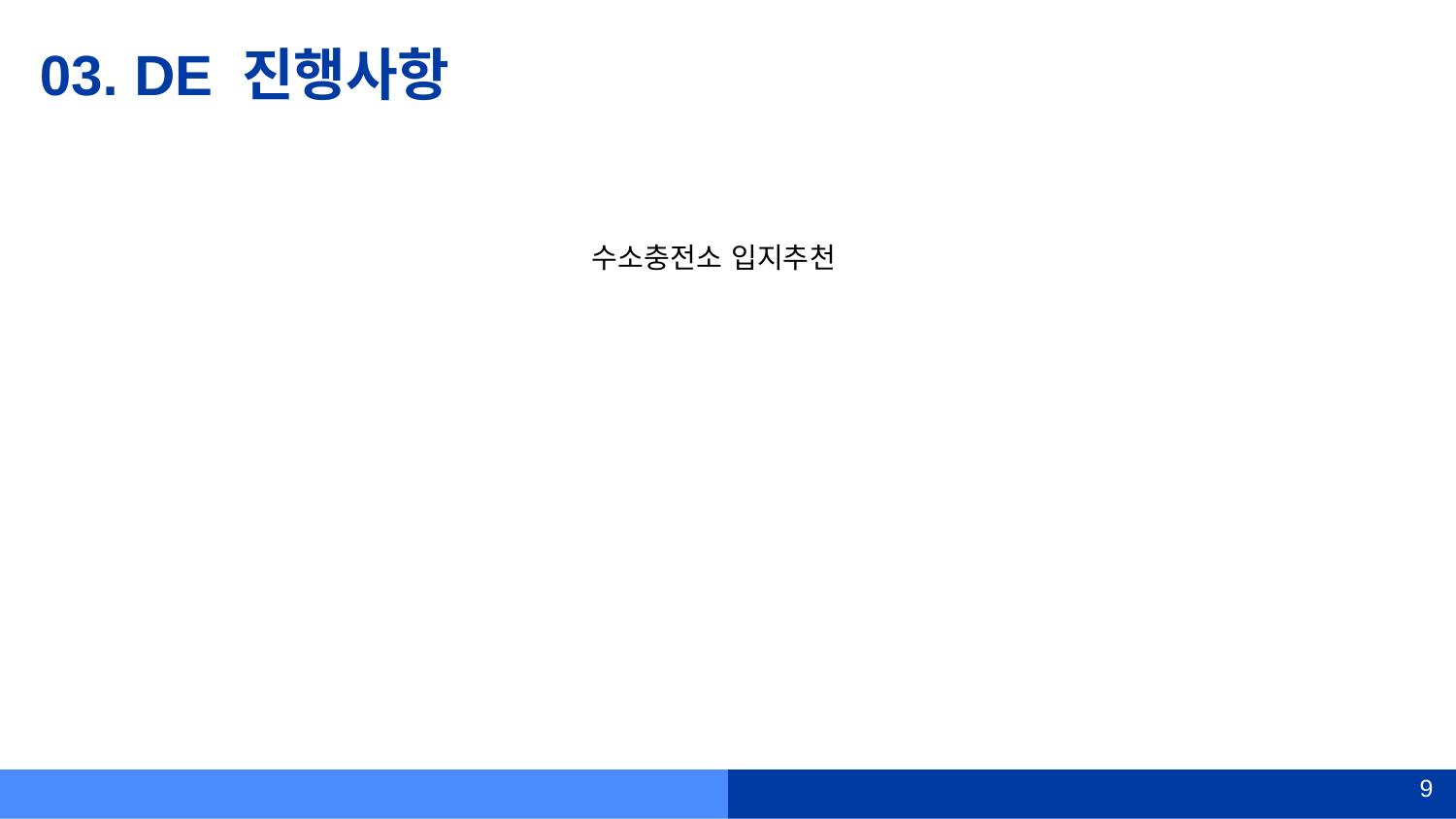

# 03. DE 진행사항
수소충전소 입지추천
9